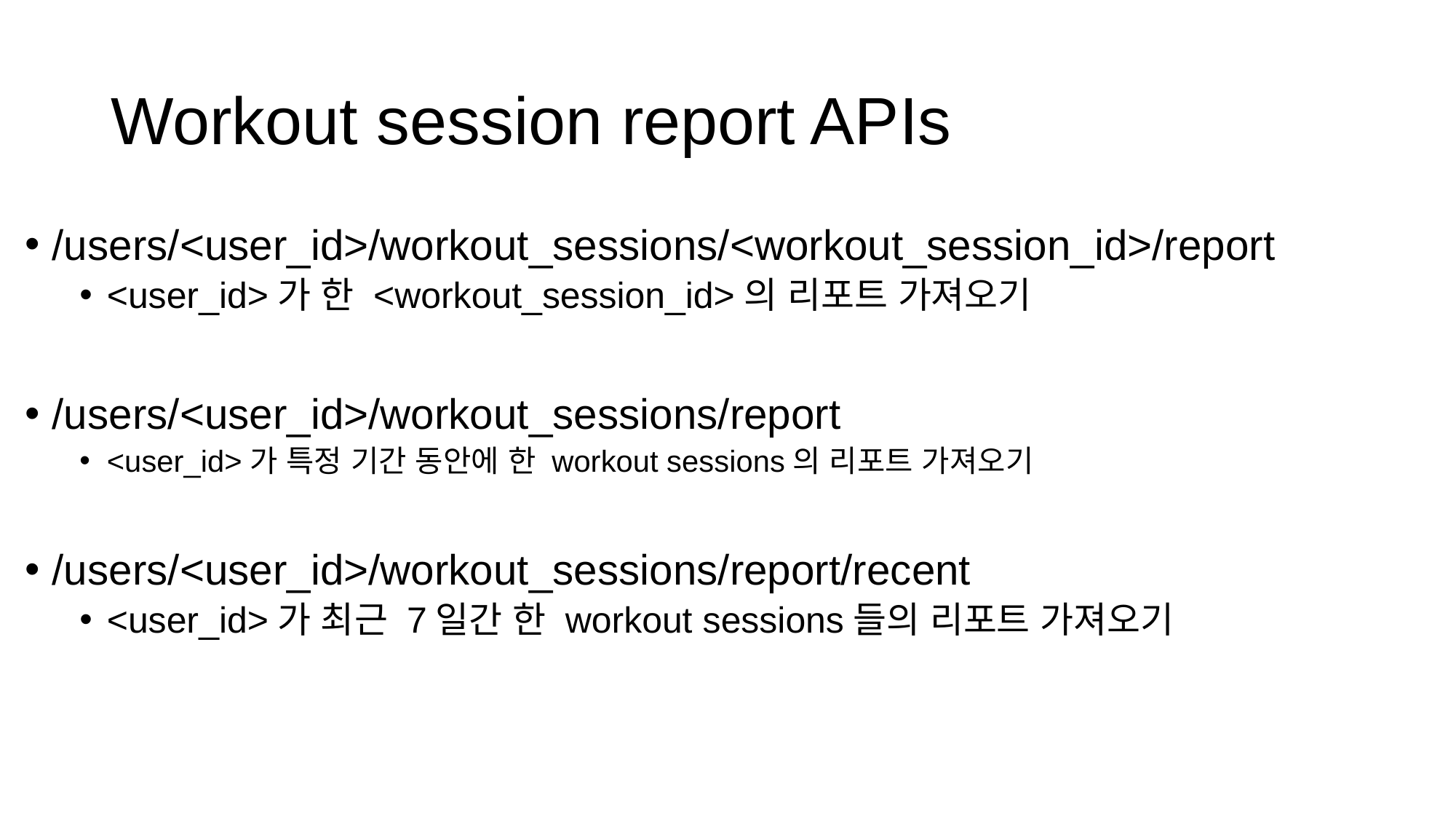

# Workout session report APIs
/users/<user_id>/workout_sessions/<workout_session_id>/report
<user_id>가 한 <workout_session_id>의 리포트 가져오기

/users/<user_id>/workout_sessions/report
<user_id>가 특정 기간 동안에 한 workout sessions의 리포트 가져오기

/users/<user_id>/workout_sessions/report/recent
<user_id>가 최근 7일간 한 workout sessions들의 리포트 가져오기